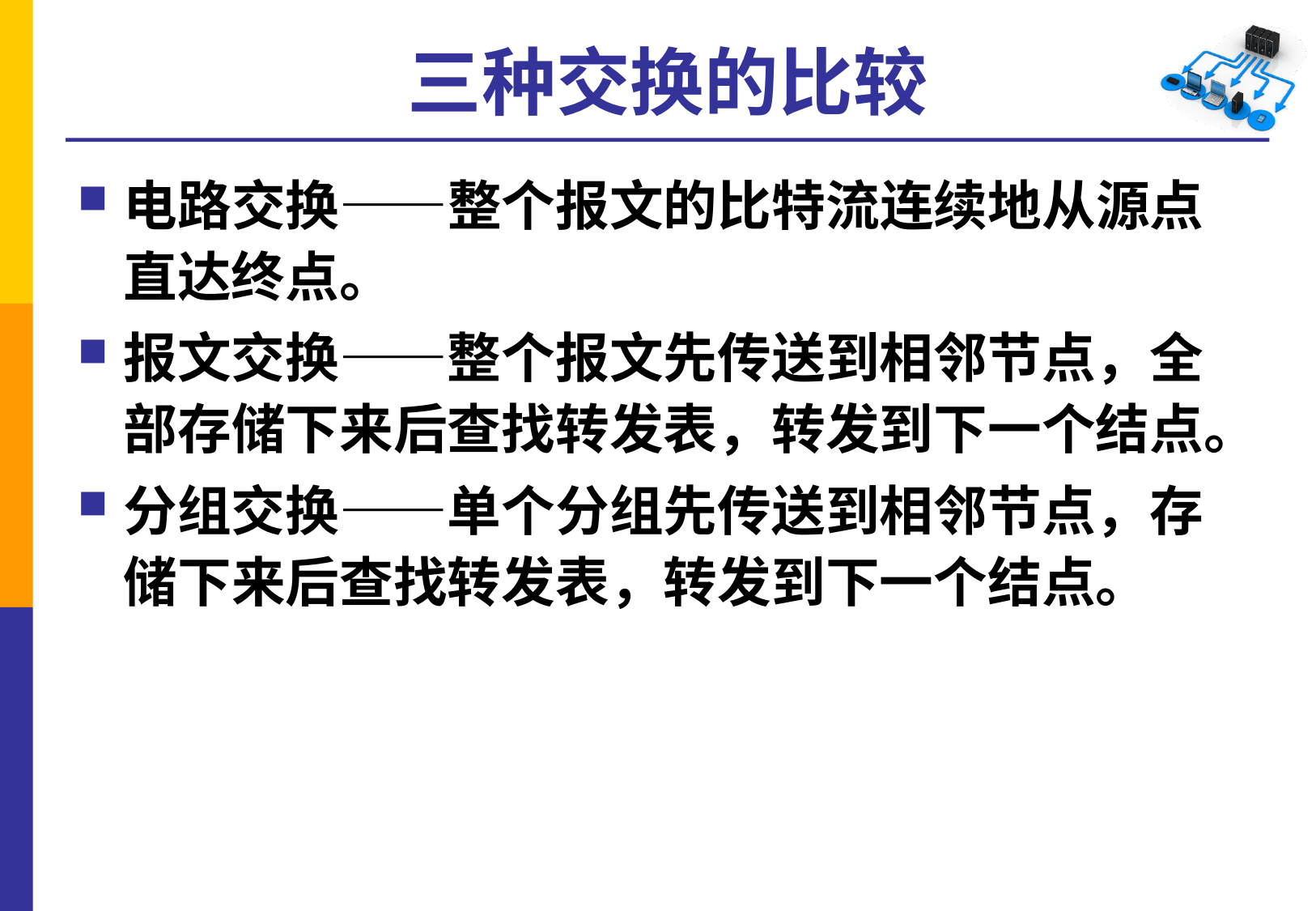

# 三种交换的比较
电路交换——整个报文的比特流连续地从源点直达终点。
报文交换——整个报文先传送到相邻节点，全部存储下来后查找转发表，转发到下一个结点。
分组交换——单个分组先传送到相邻节点，存储下来后查找转发表，转发到下一个结点。